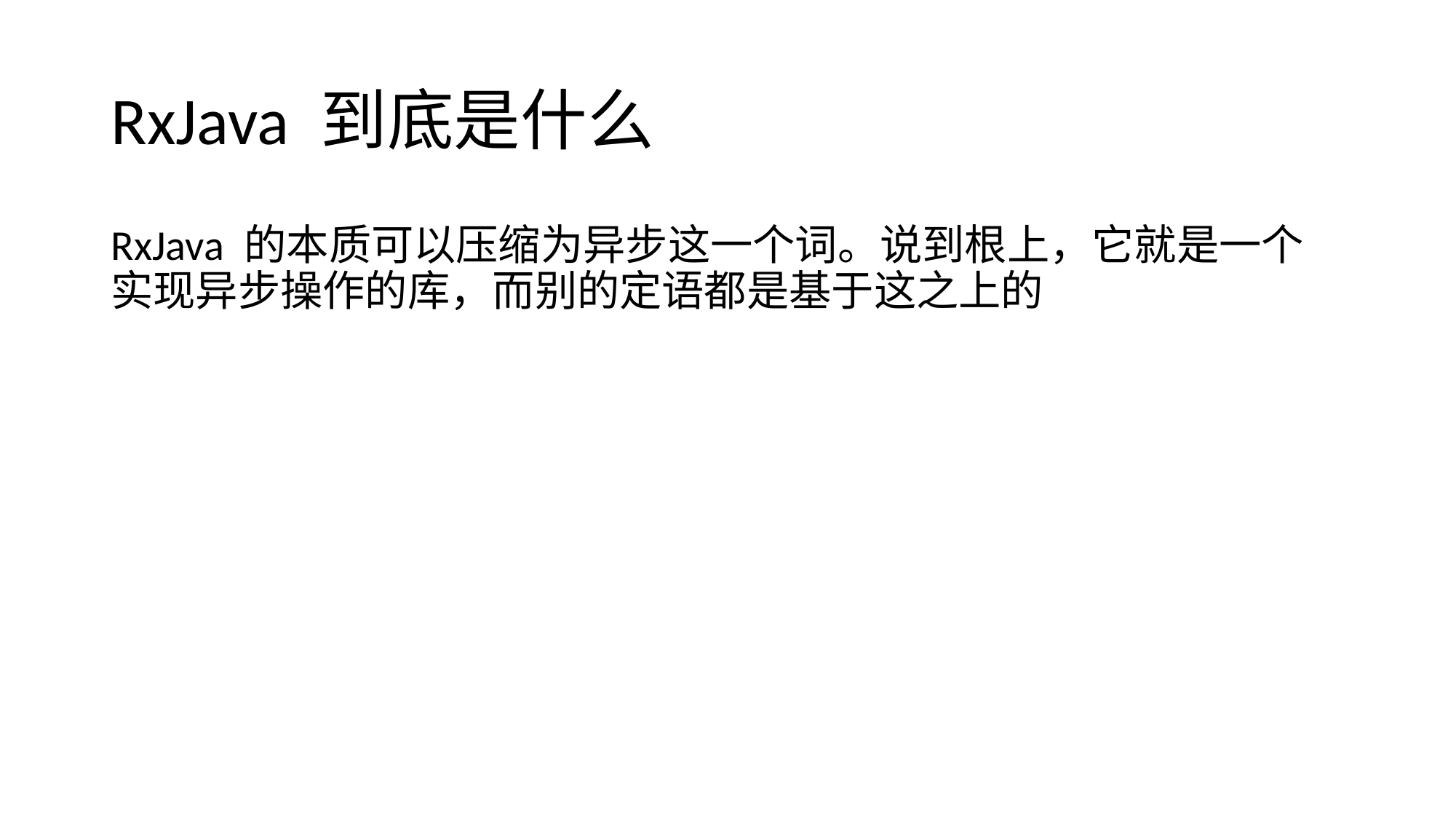

# RxJava 到底是什么
RxJava 的本质可以压缩为异步这一个词。说到根上，它就是一个实现异步操作的库，而别的定语都是基于这之上的